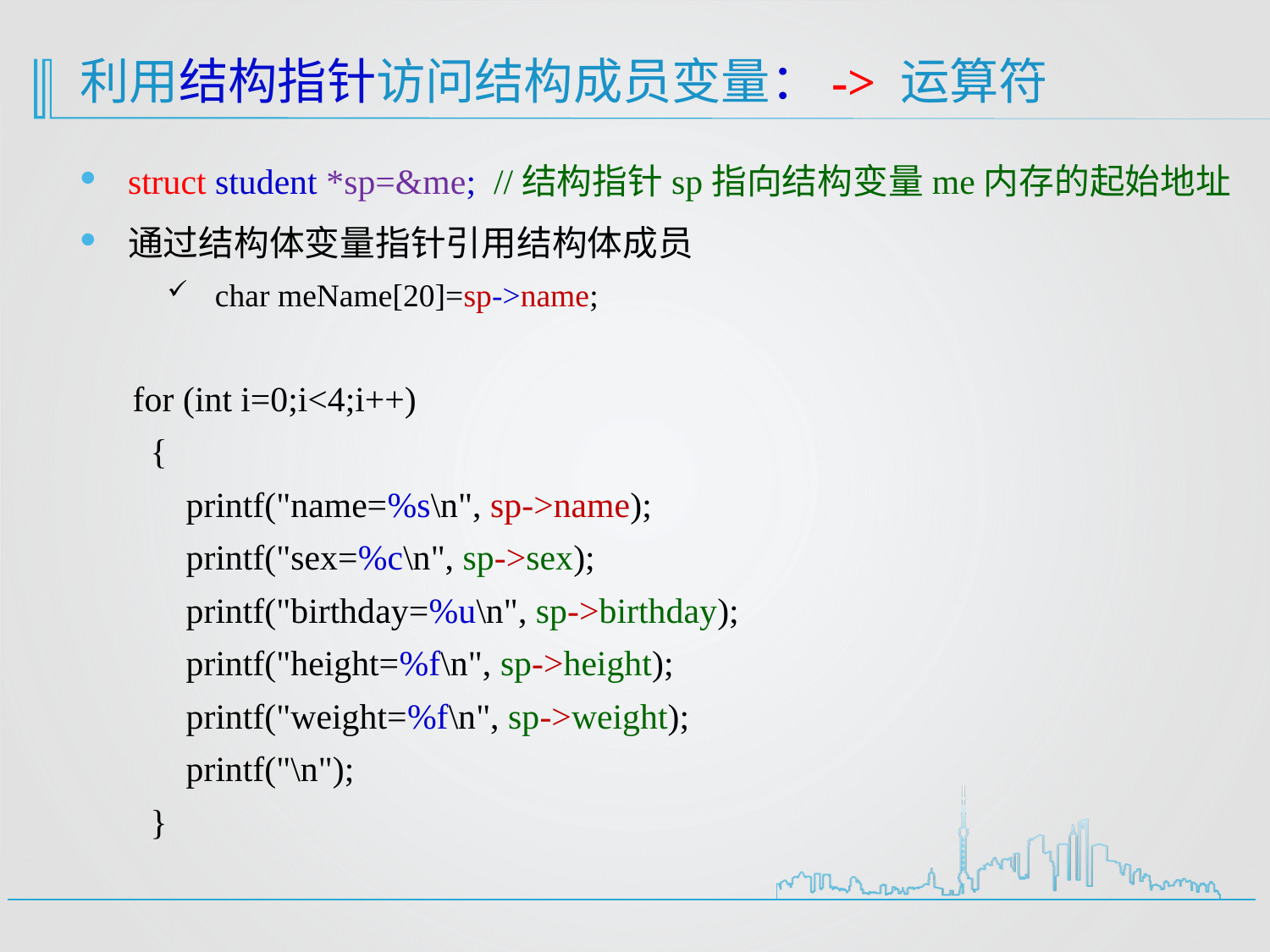

# 利用结构指针访问结构成员变量：-> 运算符
struct student *sp=&me;  //结构指针sp指向结构变量me内存的起始地址
通过结构体变量指针引用结构体成员
char meName[20]=sp->name;

 for (int i=0;i<4;i++)
   {
       printf("name=%s\n", sp->name);
       printf("sex=%c\n", sp->sex);
       printf("birthday=%u\n", sp->birthday);
       printf("height=%f\n", sp->height);
       printf("weight=%f\n", sp->weight);
       printf("\n");
   }